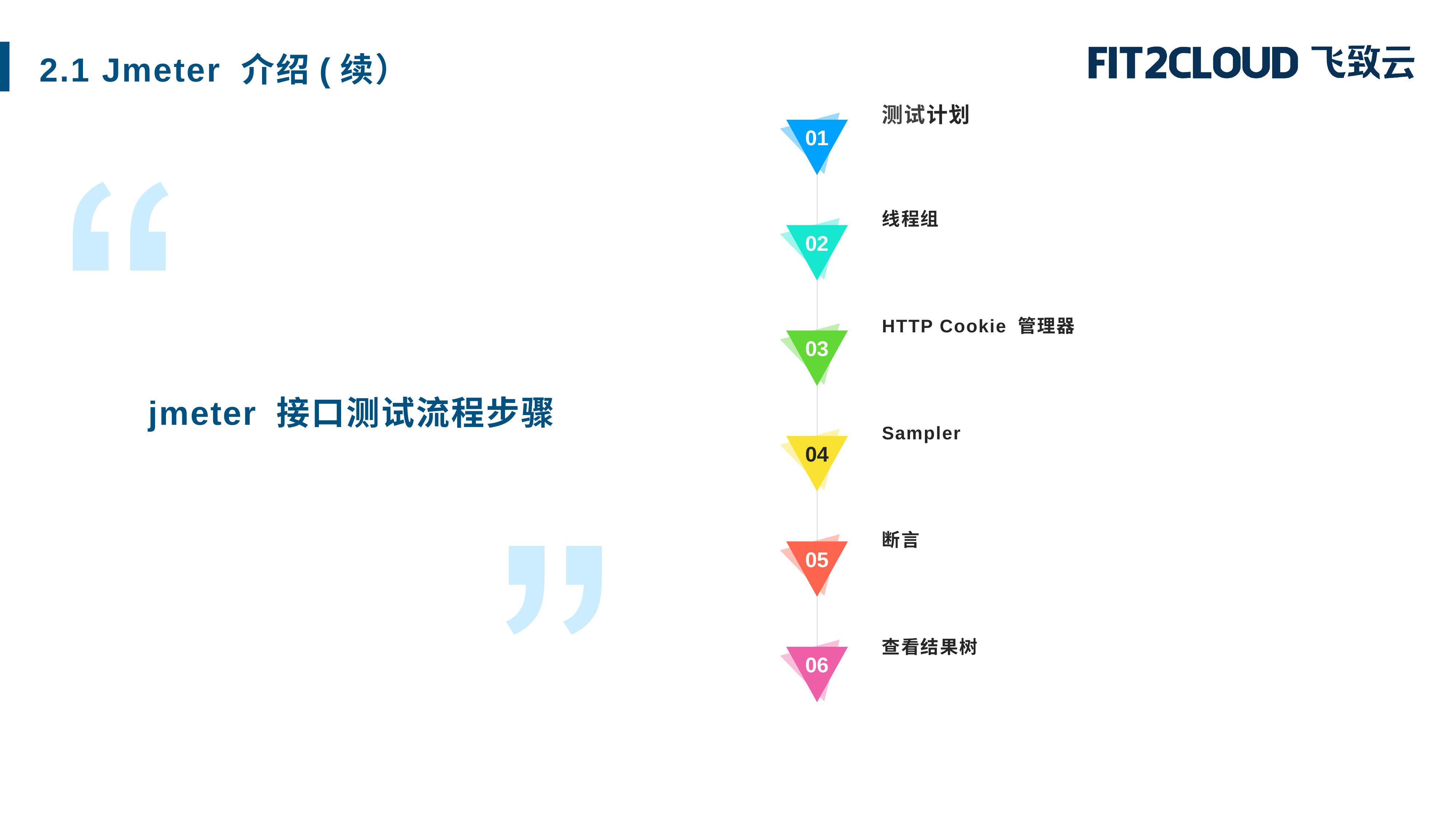

2.1 Jmeter 介绍(续）

测试计划

01

线程组

02
HTTP Cookie 管理器
jmeter 接口测试流程步骤

03
Sampler

04
断言

05

查看结果树

06